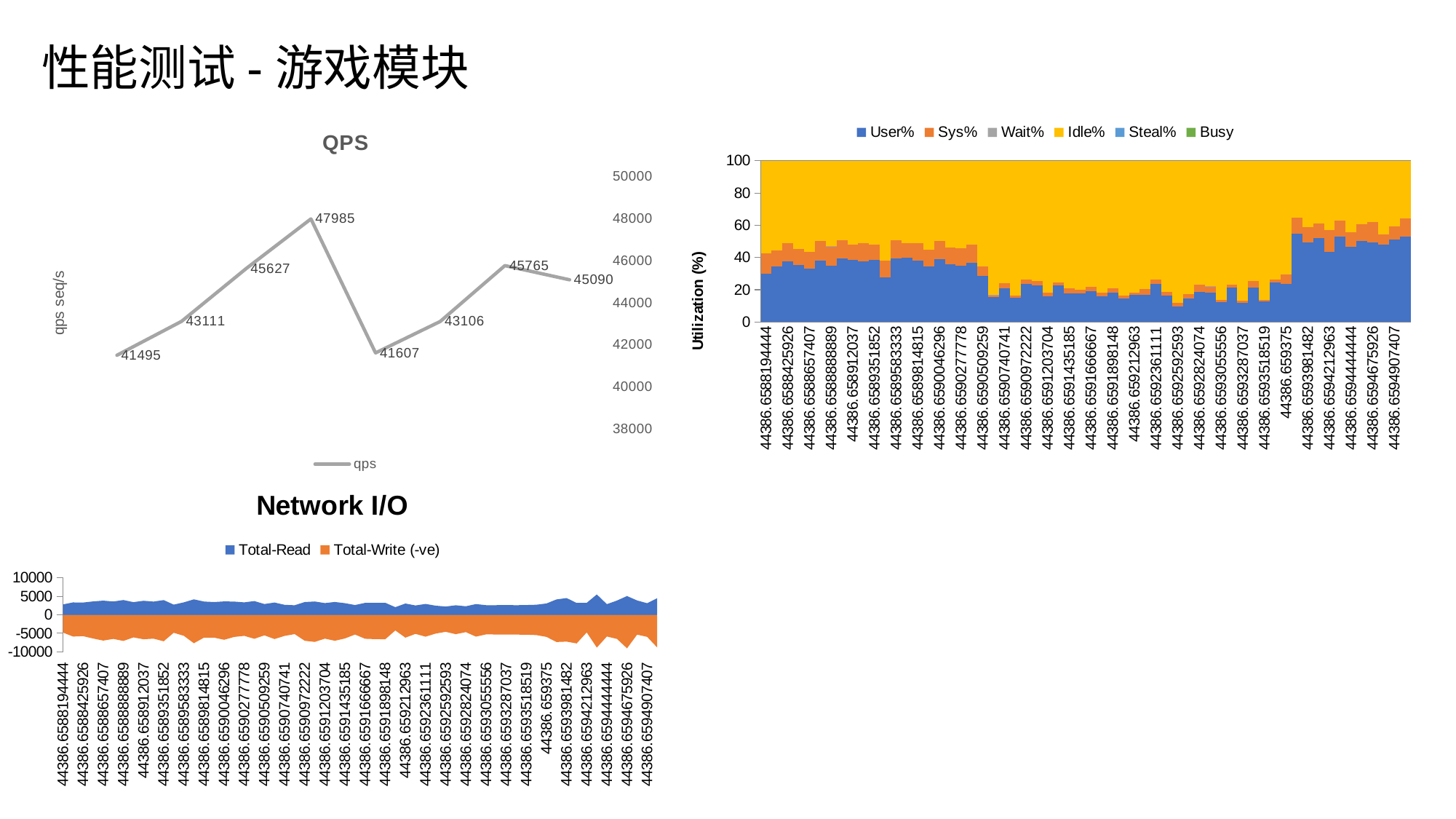

性能测试-游戏模块

### Chart: QPS

| Category | qps |
|---|---|

### Chart

| Category | User% | Sys% | Wait% | Idle% | Steal% | Busy |
|---|---|---|---|---|---|---|
| 44386.658819444441 | 29.8 | 12.7 | 0.0 | 57.5 | 0.0 | None |
| 44386.658831018518 | 34.4 | 10.0 | 0.0 | 55.6 | 0.0 | None |
| 44386.658842592595 | 37.7 | 11.0 | 0.0 | 51.3 | 0.0 | None |
| 44386.658854166664 | 35.4 | 10.0 | 0.0 | 54.7 | 0.0 | None |
| 44386.658865740741 | 33.1 | 10.5 | 0.0 | 56.4 | 0.0 | None |
| 44386.658877314818 | 37.9 | 12.2 | 0.0 | 49.9 | 0.0 | None |
| 44386.658888888887 | 34.9 | 11.9 | 0.1 | 53.1 | 0.0 | None |
| 44386.658900462964 | 39.4 | 11.2 | 0.0 | 49.4 | 0.0 | None |
| 44386.658912037034 | 38.5 | 9.6 | 0.0 | 52.0 | 0.0 | None |
| 44386.65892361111 | 37.7 | 11.4 | 0.0 | 50.9 | 0.0 | None |
| 44386.658935185187 | 38.5 | 9.5 | 0.0 | 51.9 | 0.0 | None |
| 44386.658946759257 | 27.7 | 10.3 | 0.0 | 62.1 | 0.0 | None |
| 44386.658958333333 | 39.4 | 11.5 | 0.0 | 49.2 | 0.0 | None |
| 44386.65896990741 | 39.7 | 9.3 | 0.0 | 51.0 | 0.0 | None |
| 44386.65898148148 | 38.2 | 10.8 | 0.0 | 51.0 | 0.0 | None |
| 44386.658993055556 | 34.5 | 10.5 | 0.0 | 55.1 | 0.0 | None |
| 44386.659004629626 | 38.8 | 11.5 | 0.0 | 49.7 | 0.0 | None |
| 44386.659016203703 | 35.7 | 10.6 | 0.0 | 53.6 | 0.0 | None |
| 44386.65902777778 | 34.8 | 10.9 | 0.0 | 54.4 | 0.0 | None |
| 44386.659039351849 | 36.9 | 10.9 | 0.0 | 52.2 | 0.0 | None |
| 44386.659050925926 | 28.7 | 5.6 | 0.0 | 65.7 | 0.0 | None |
| 44386.659062500003 | 15.4 | 1.4 | 0.1 | 83.0 | 0.0 | None |
| 44386.659074074072 | 20.8 | 3.4 | 0.0 | 75.8 | 0.0 | None |
| 44386.659085648149 | 15.1 | 1.3 | 0.0 | 83.6 | 0.0 | None |
| 44386.659097222226 | 23.7 | 2.6 | 0.0 | 73.8 | 0.0 | None |
| 44386.659108796295 | 22.7 | 2.6 | 0.0 | 74.7 | 0.0 | None |
| 44386.659120370372 | 16.0 | 2.3 | 0.0 | 81.7 | 0.0 | None |
| 44386.659131944441 | 22.6 | 2.0 | 0.0 | 75.3 | 0.0 | None |
| 44386.659143518518 | 17.7 | 3.2 | 0.0 | 79.1 | 0.0 | None |
| 44386.659155092595 | 17.7 | 2.3 | 0.0 | 80.0 | 0.0 | None |
| 44386.659166666665 | 19.2 | 2.4 | 0.0 | 78.4 | 0.0 | None |
| 44386.659178240741 | 16.0 | 2.4 | 0.0 | 81.6 | 0.0 | None |
| 44386.659189814818 | 18.0 | 2.9 | 0.0 | 79.0 | 0.0 | None |
| 44386.659201388888 | 14.4 | 2.1 | 0.0 | 83.6 | 0.0 | None |
| 44386.659212962964 | 17.0 | 1.3 | 0.0 | 81.7 | 0.0 | None |
| 44386.659224537034 | 16.7 | 3.6 | 0.0 | 79.7 | 0.0 | None |
| 44386.659236111111 | 23.8 | 2.4 | 0.0 | 73.8 | 0.0 | None |
| 44386.659247685187 | 16.2 | 2.3 | 0.0 | 81.5 | 0.0 | None |
| 44386.659259259257 | 9.8 | 2.3 | 0.0 | 87.9 | 0.0 | None |
| 44386.659270833334 | 14.5 | 2.8 | 0.0 | 82.7 | 0.0 | None |
| 44386.659282407411 | 18.6 | 4.6 | 0.0 | 76.8 | 0.0 | None |
| 44386.65929398148 | 18.4 | 3.6 | 0.1 | 77.9 | 0.0 | None |
| 44386.659305555557 | 12.3 | 1.5 | 0.0 | 86.2 | 0.0 | None |
| 44386.659317129626 | 21.2 | 2.2 | 0.0 | 76.6 | 0.0 | None |
| 44386.659328703703 | 12.0 | 1.3 | 0.0 | 86.7 | 0.0 | None |
| 44386.65934027778 | 21.2 | 4.1 | 0.0 | 74.7 | 0.0 | None |
| 44386.659351851849 | 12.7 | 1.0 | 0.0 | 86.3 | 0.0 | None |
| 44386.659363425926 | 24.4 | 1.8 | 0.0 | 73.8 | 0.0 | None |
| 44386.659375000003 | 23.5 | 5.9 | 0.0 | 70.7 | 0.0 | None |
| 44386.659386574072 | 54.7 | 10.1 | 0.0 | 35.3 | 0.0 | None |
| 44386.659398148149 | 49.2 | 9.8 | 0.0 | 41.0 | 0.0 | None |
| 44386.659409722219 | 52.1 | 9.0 | 0.0 | 39.0 | 0.0 | None |
| 44386.659421296295 | 43.4 | 13.8 | 0.0 | 42.8 | 0.0 | None |
| 44386.659432870372 | 53.1 | 9.9 | 0.0 | 37.0 | 0.0 | None |
| 44386.659444444442 | 46.8 | 9.0 | 0.0 | 44.2 | 0.0 | None |
| 44386.659456018519 | 50.3 | 10.3 | 0.0 | 39.5 | 0.0 | None |
| 44386.659467592595 | 49.2 | 12.6 | 0.0 | 38.2 | 0.0 | None |
| 44386.659479166665 | 48.0 | 6.4 | 0.0 | 45.6 | 0.0 | None |
| 44386.659490740742 | 51.2 | 8.2 | 0.0 | 40.6 | 0.0 | None |
| 44386.659502314818 | 53.0 | 11.3 | 0.0 | 35.7 | 0.0 | None |

### Chart: Network I/O

| Category | Total-Read | Total-Write (-ve) |
|---|---|---|
| 44386.658819444441 | 2804.6 | -4803.5 |
| 44386.658831018518 | 3352.2 | -5886.4 |
| 44386.658842592595 | 3311.5 | -5777.6 |
| 44386.658854166664 | 3622.8999999999996 | -6422.2 |
| 44386.658865740741 | 3826.1000000000004 | -6974.799999999999 |
| 44386.658877314818 | 3596.5 | -6519.8 |
| 44386.658888888887 | 3989.3 | -7064.9 |
| 44386.658900462964 | 3417.3999999999996 | -6116.2 |
| 44386.658912037034 | 3790.1000000000004 | -6610.3 |
| 44386.65892361111 | 3568.9 | -6446.4 |
| 44386.658935185187 | 3983.0 | -7162.6 |
| 44386.658946759257 | 2745.7 | -4855.1 |
| 44386.658958333333 | 3361.9 | -5680.9 |
| 44386.65896990741 | 4174.1 | -7688.799999999999 |
| 44386.65898148148 | 3582.8999999999996 | -6177.5 |
| 44386.658993055556 | 3446.8999999999996 | -6169.5 |
| 44386.659004629626 | 3620.5 | -6756.6 |
| 44386.659016203703 | 3567.8 | -5986.3 |
| 44386.65902777778 | 3360.8 | -5699.7 |
| 44386.659039351849 | 3706.6 | -6486.4 |
| 44386.659050925926 | 2910.7999999999997 | -5562.6 |
| 44386.659062500003 | 3315.5 | -6552.4 |
| 44386.659074074072 | 2698.3 | -5709.9 |
| 44386.659085648149 | 2588.2000000000003 | -5223.9 |
| 44386.659097222226 | 3447.1 | -7023.0 |
| 44386.659108796295 | 3592.3999999999996 | -7329.0 |
| 44386.659120370372 | 3169.3999999999996 | -6438.9 |
| 44386.659131944441 | 3462.1 | -7020.0 |
| 44386.659143518518 | 3146.7999999999997 | -6393.799999999999 |
| 44386.659155092595 | 2642.2000000000003 | -5342.4 |
| 44386.659166666665 | 3221.1000000000004 | -6490.8 |
| 44386.659178240741 | 3212.1 | -6578.8 |
| 44386.659189814818 | 3246.1 | -6610.9 |
| 44386.659201388888 | 2057.9 | -4225.1 |
| 44386.659212962964 | 3050.5 | -6190.0 |
| 44386.659224537034 | 2523.8 | -5165.1 |
| 44386.659236111111 | 2935.8 | -5918.200000000001 |
| 44386.659247685187 | 2469.2 | -5079.2 |
| 44386.659259259257 | 2239.2000000000003 | -4600.0 |
| 44386.659270833334 | 2568.5 | -5245.299999999999 |
| 44386.659282407411 | 2305.0 | -4683.5 |
| 44386.65929398148 | 2903.2 | -5908.5 |
| 44386.659305555557 | 2607.3 | -5307.4 |
| 44386.659317129626 | 2607.6000000000004 | -5327.3 |
| 44386.659328703703 | 2647.1 | -5357.8 |
| 44386.65934027778 | 2599.1 | -5356.0 |
| 44386.659351851849 | 2637.3 | -5386.9 |
| 44386.659363425926 | 2723.7 | -5490.7 |
| 44386.659375000003 | 3064.8999999999996 | -5973.6 |
| 44386.659386574072 | 4155.4 | -7361.200000000001 |
| 44386.659398148149 | 4518.4 | -7250.700000000001 |
| 44386.659409722219 | 3196.5 | -7746.700000000001 |
| 44386.659421296295 | 3239.2 | -4766.4 |
| 44386.659432870372 | 5493.7 | -8871.3 |
| 44386.659444444442 | 2869.5 | -5872.4 |
| 44386.659456018519 | 3854.3 | -6519.5 |
| 44386.659467592595 | 5072.2 | -9063.8 |
| 44386.659479166665 | 3868.5 | -5363.0 |
| 44386.659490740742 | 3127.4 | -5976.4 |
| 44386.659502314818 | 4506.0 | -8842.1 |